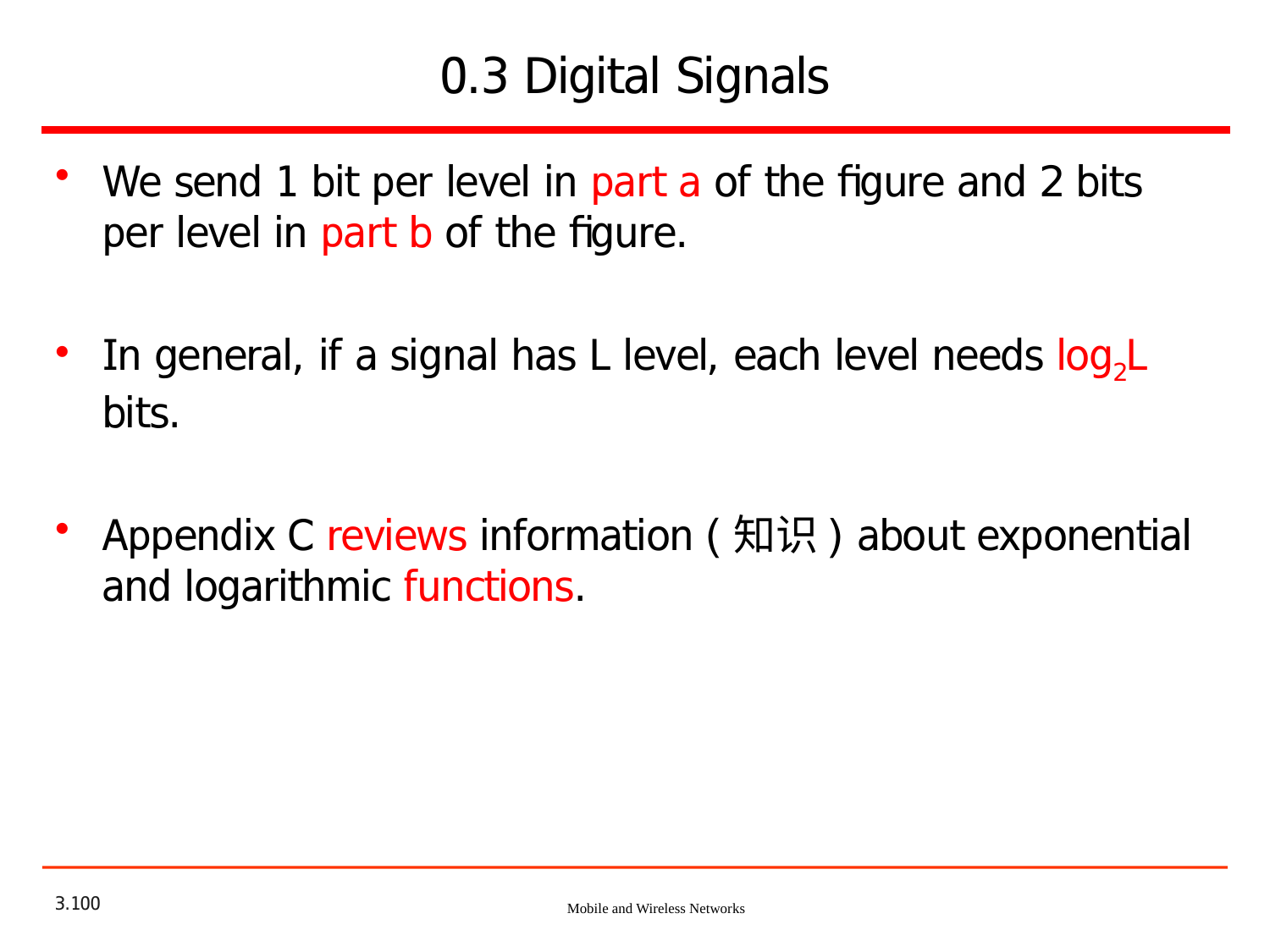

# 0.3 Digital Signals

We send 1 bit per level in part a of the figure and 2 bits per level in part b of the figure.

In general, if a signal has L level, each level needs log2L bits.

Appendix C reviews information (知识) about exponential and logarithmic functions.

3.100
Mobile and Wireless Networks